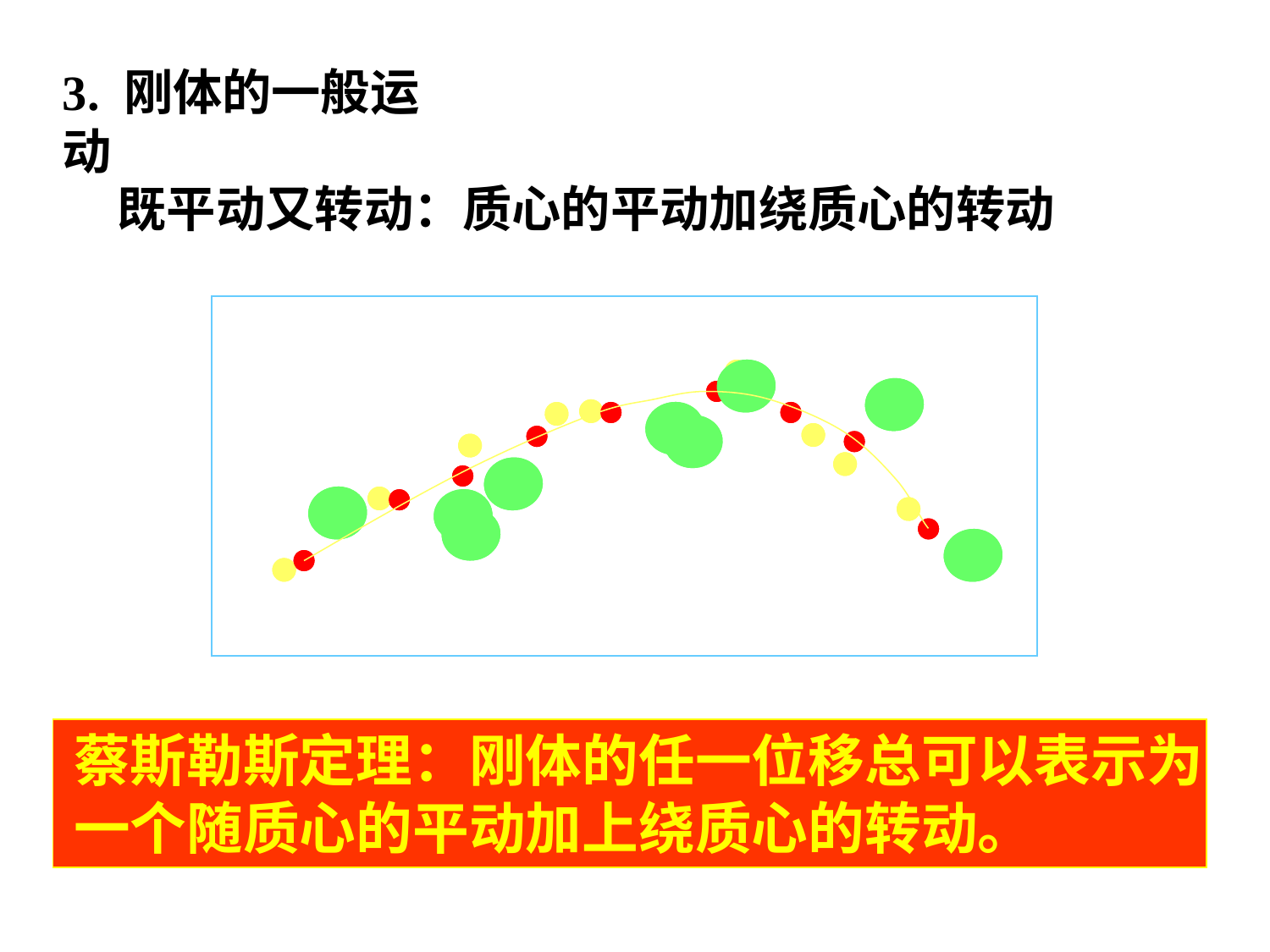

3. 刚体的一般运动
既平动又转动：质心的平动加绕质心的转动

蔡斯勒斯定理：刚体的任一位移总可以表示为
一个随质心的平动加上绕质心的转动。